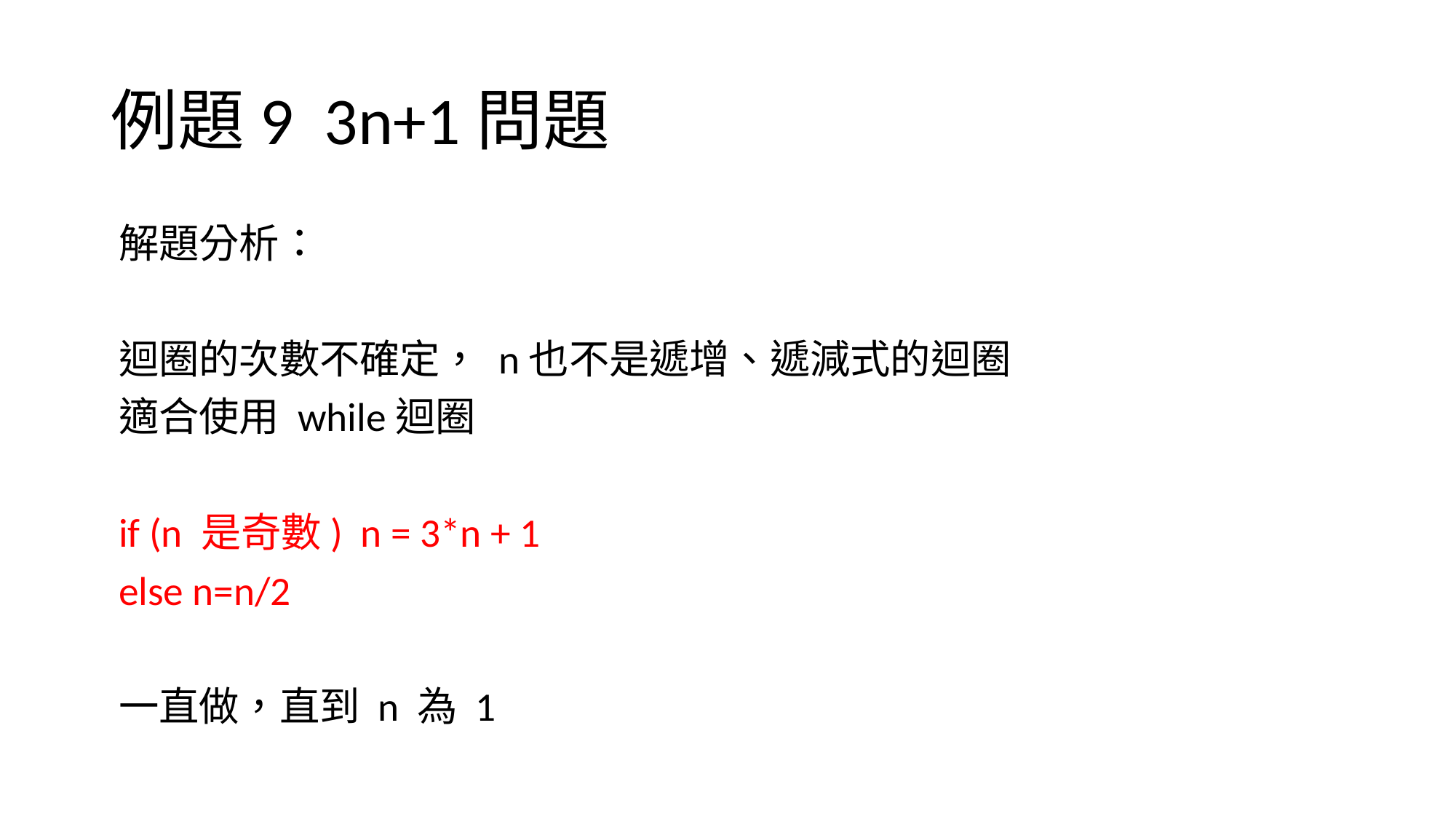

# 例題9  3n+1問題
解題分析：

迴圈的次數不確定， n也不是遞增、遞減式的迴圈
適合使用 while迴圈

if (n 是奇數)  n = 3*n + 1
else n=n/2

一直做，直到 n 為 1